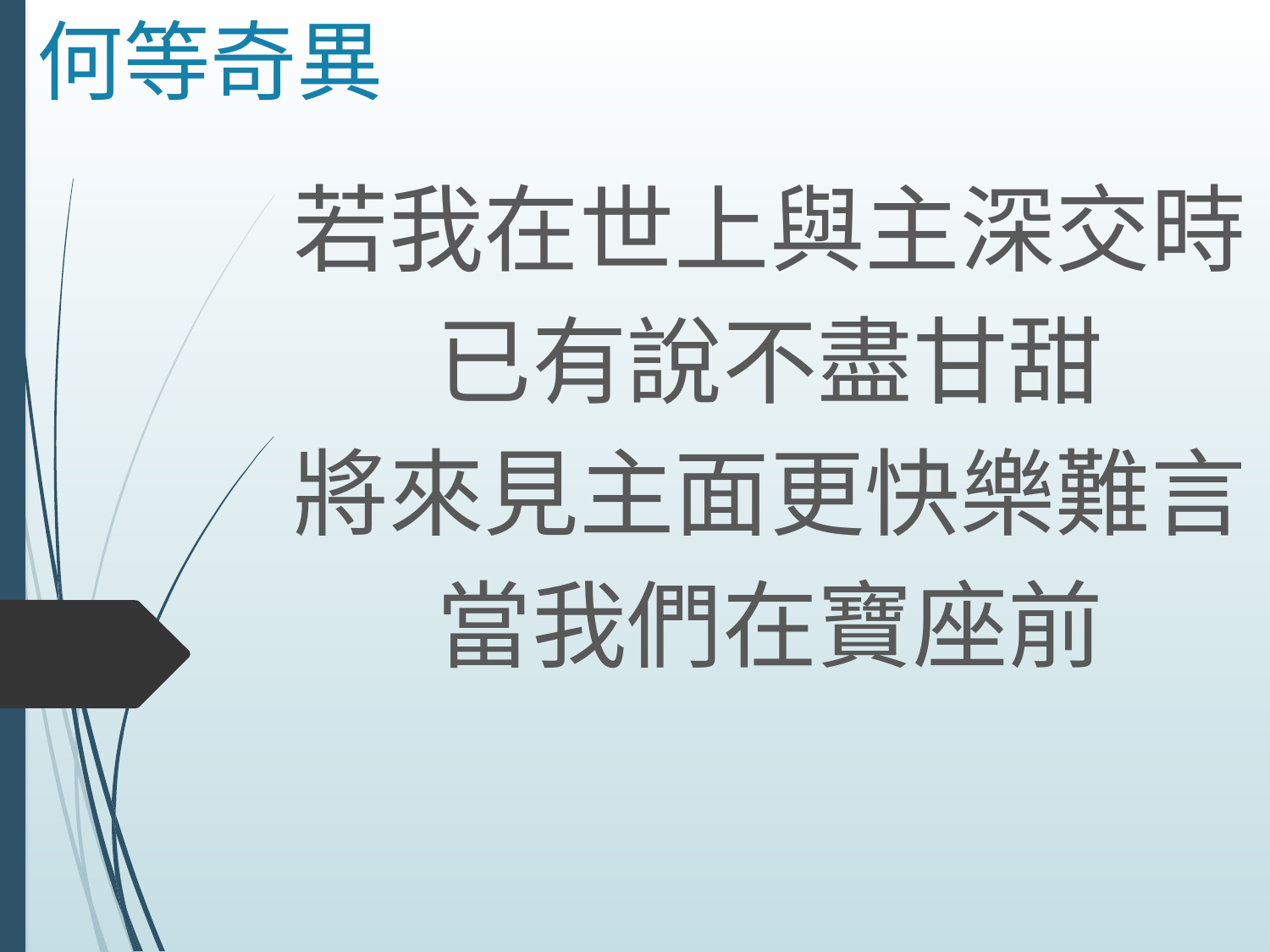

# 何等奇異
若我在世上與主深交時
已有說不盡甘甜
將來見主面更快樂難言
當我們在寶座前